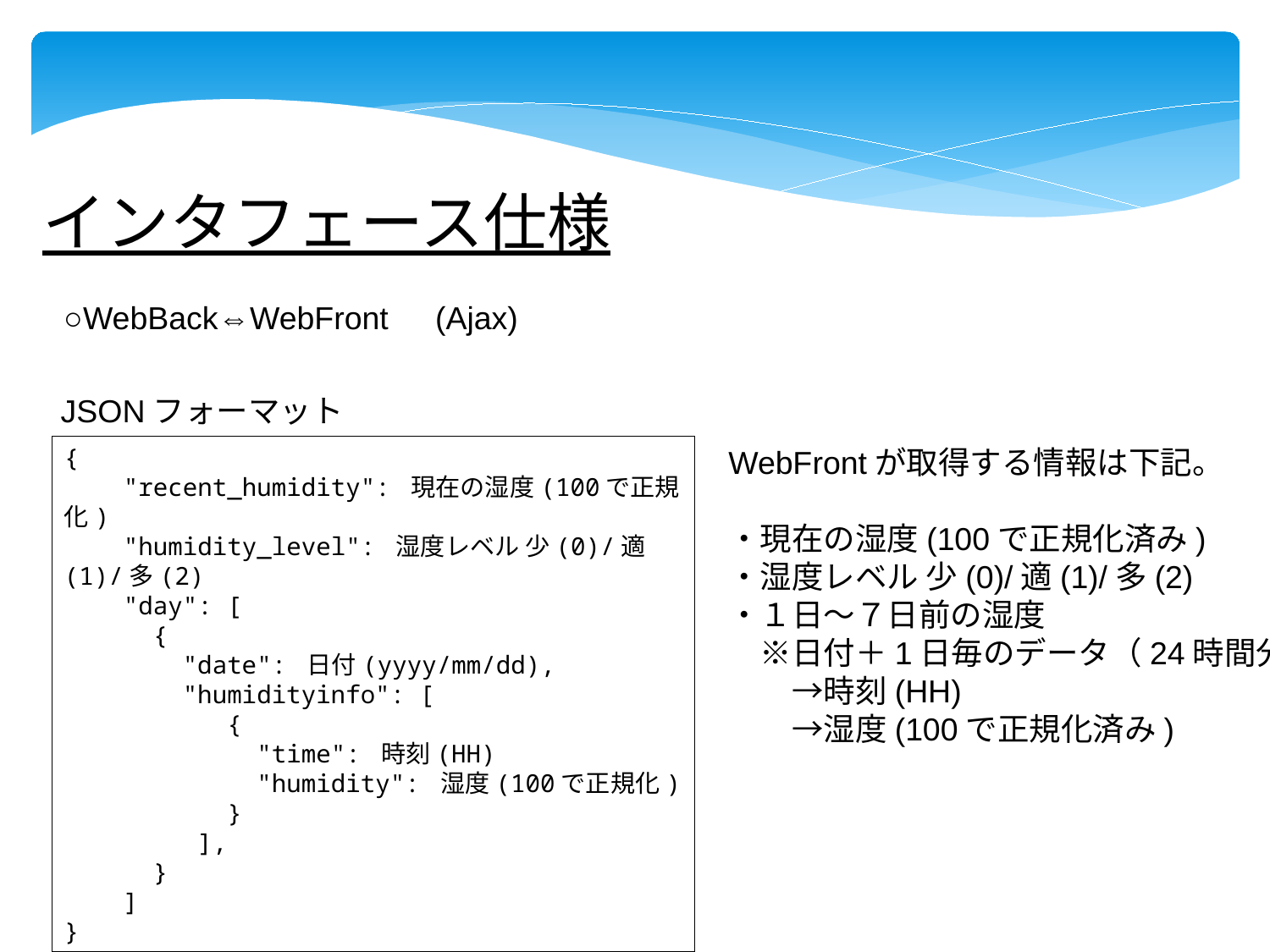

インタフェース仕様
○WebBack⇔WebFront　(Ajax)
JSONフォーマット
{
    "recent_humidity": 現在の湿度(100で正規化)
    "humidity_level": 湿度レベル 少(0)/適(1)/多(2)
    "day": [
      {
        "date": 日付(yyyy/mm/dd),
        "humidityinfo": [
           {
             "time": 時刻(HH)
             "humidity": 湿度(100で正規化)
           }
         ],
      }
    ]
}
WebFrontが取得する情報は下記。

・現在の湿度(100で正規化済み)
・湿度レベル 少(0)/適(1)/多(2)
・１日～７日前の湿度
　※日付＋1日毎のデータ（24時間分）
　　→時刻(HH)
　　→湿度(100で正規化済み)